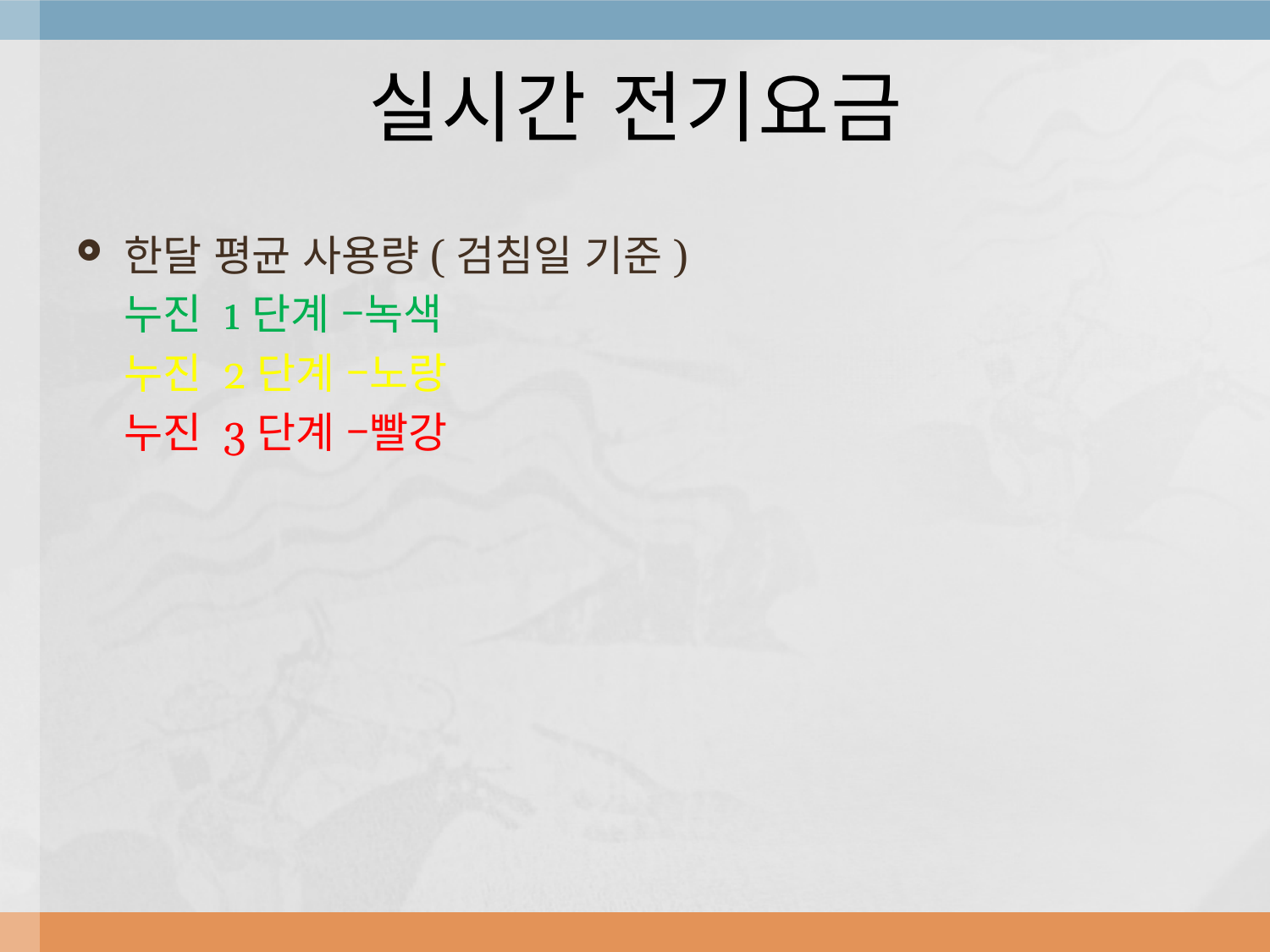

# 실시간 전기요금
한달 평균 사용량(검침일 기준)
	누진 1단계 –녹색
	누진 2단계 –노랑
 	누진 3단계 –빨강